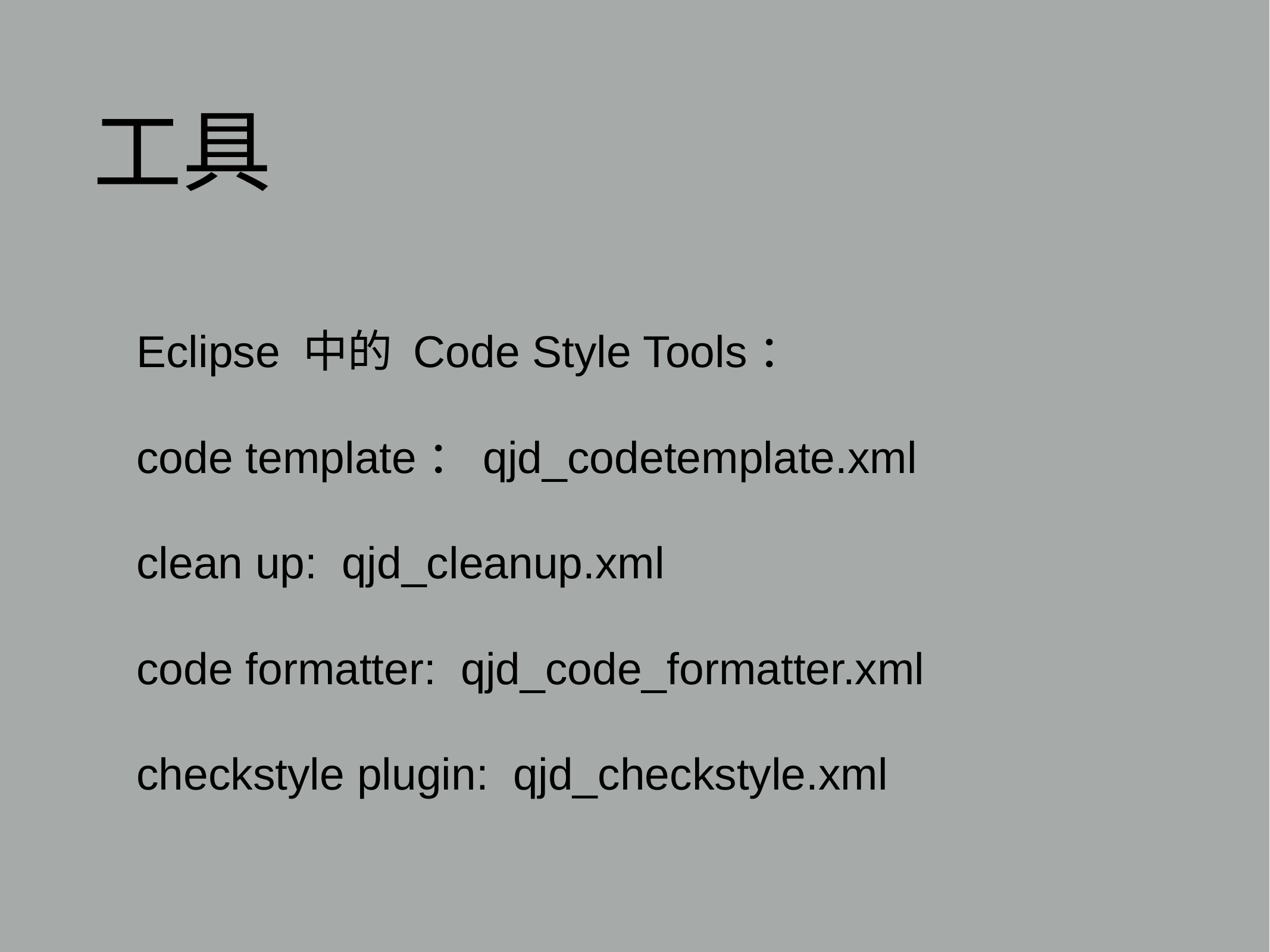

# 工具
Eclipse 中的 Code Style Tools：
code template：qjd_codetemplate.xml
clean up:  qjd_cleanup.xml
code formatter:  qjd_code_formatter.xml
checkstyle plugin:  qjd_checkstyle.xml